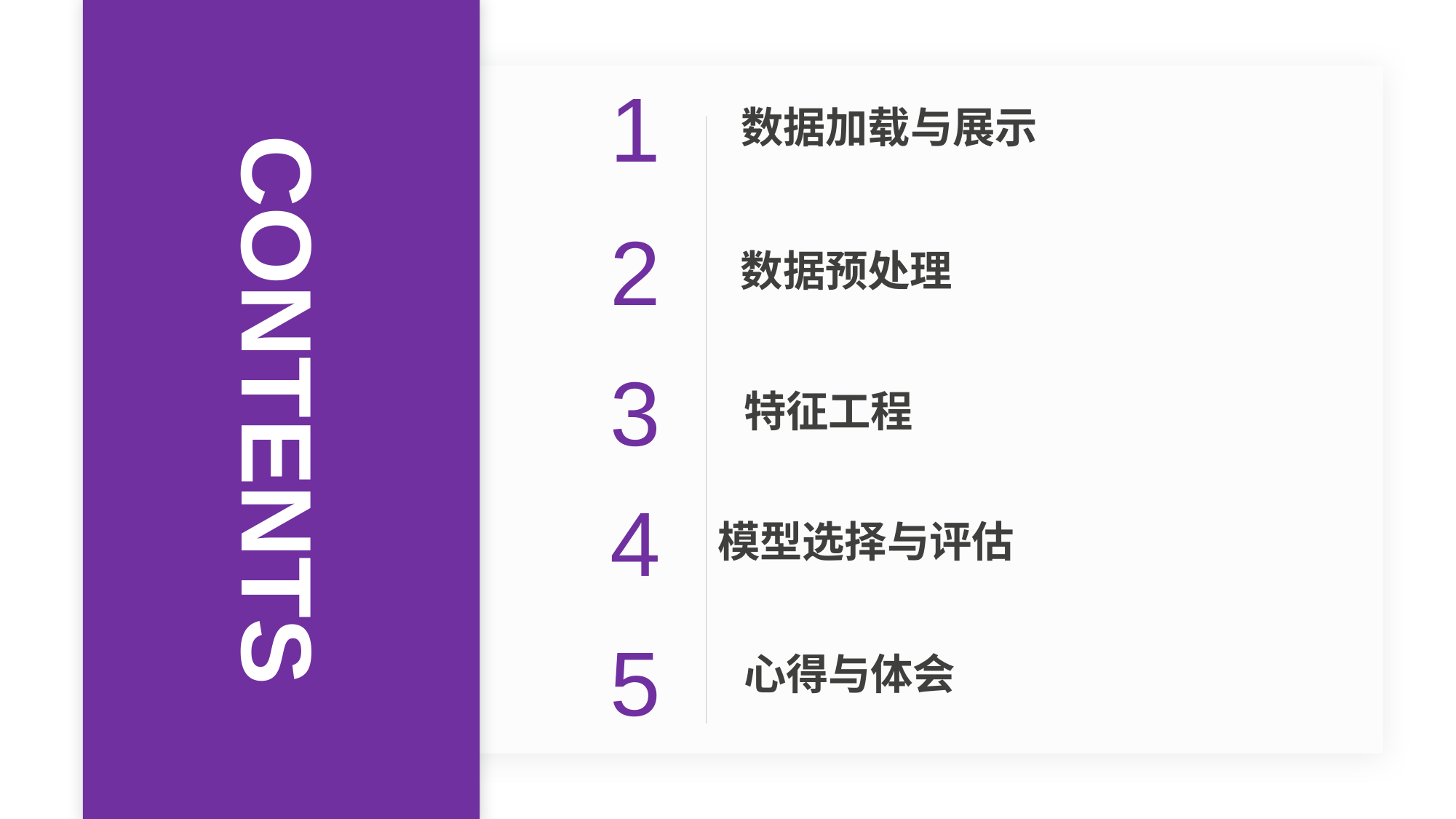

1
数据加载与展示
2
数据预处理
CONTENTS
3
特征工程
4
模型选择与评估
5
心得与体会